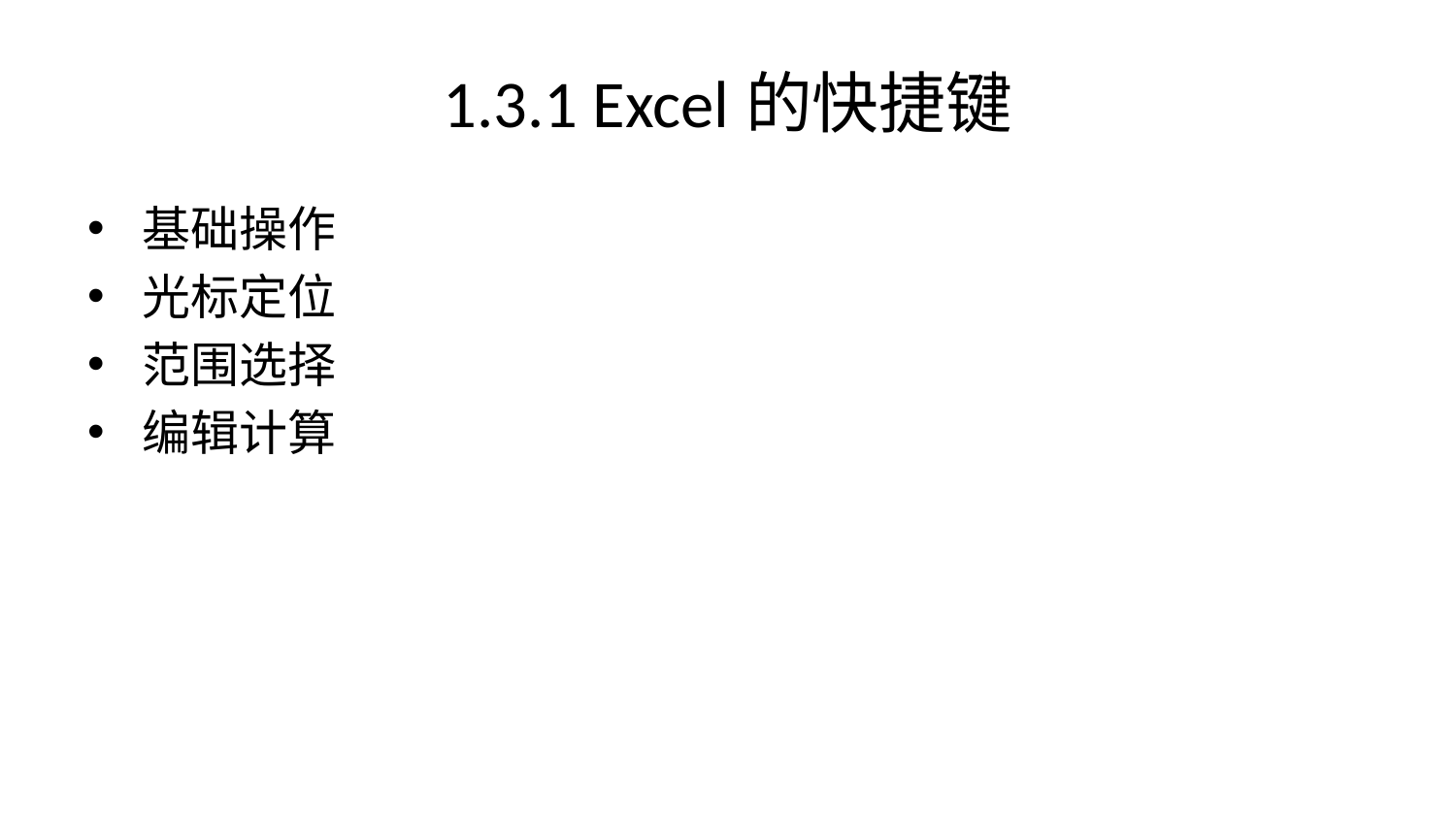

# 1.3.1 Excel的快捷键
基础操作
光标定位
范围选择
编辑计算